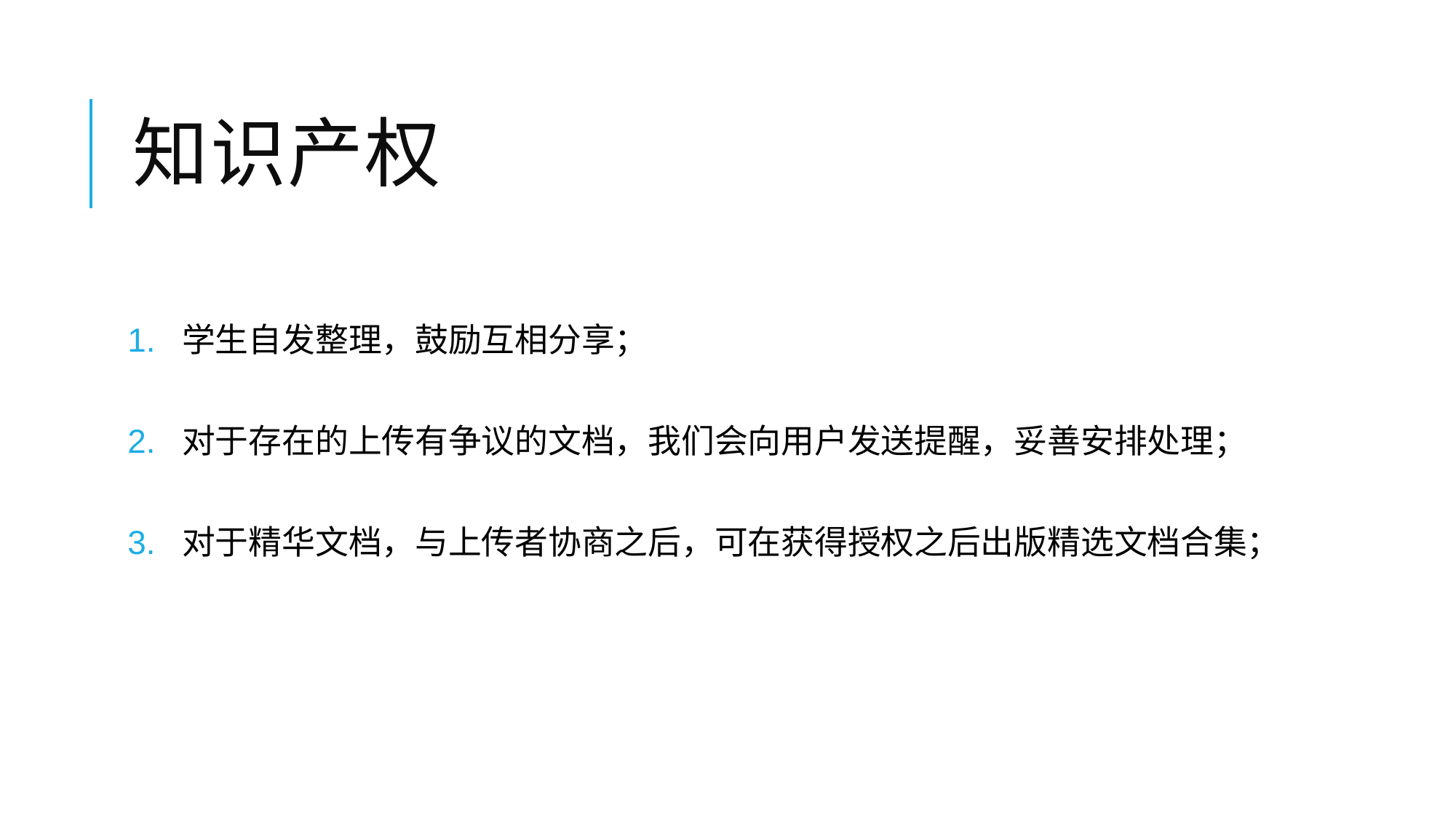

# 知识产权
学生自发整理，鼓励互相分享；
对于存在的上传有争议的文档，我们会向用户发送提醒，妥善安排处理；
对于精华文档，与上传者协商之后，可在获得授权之后出版精选文档合集；